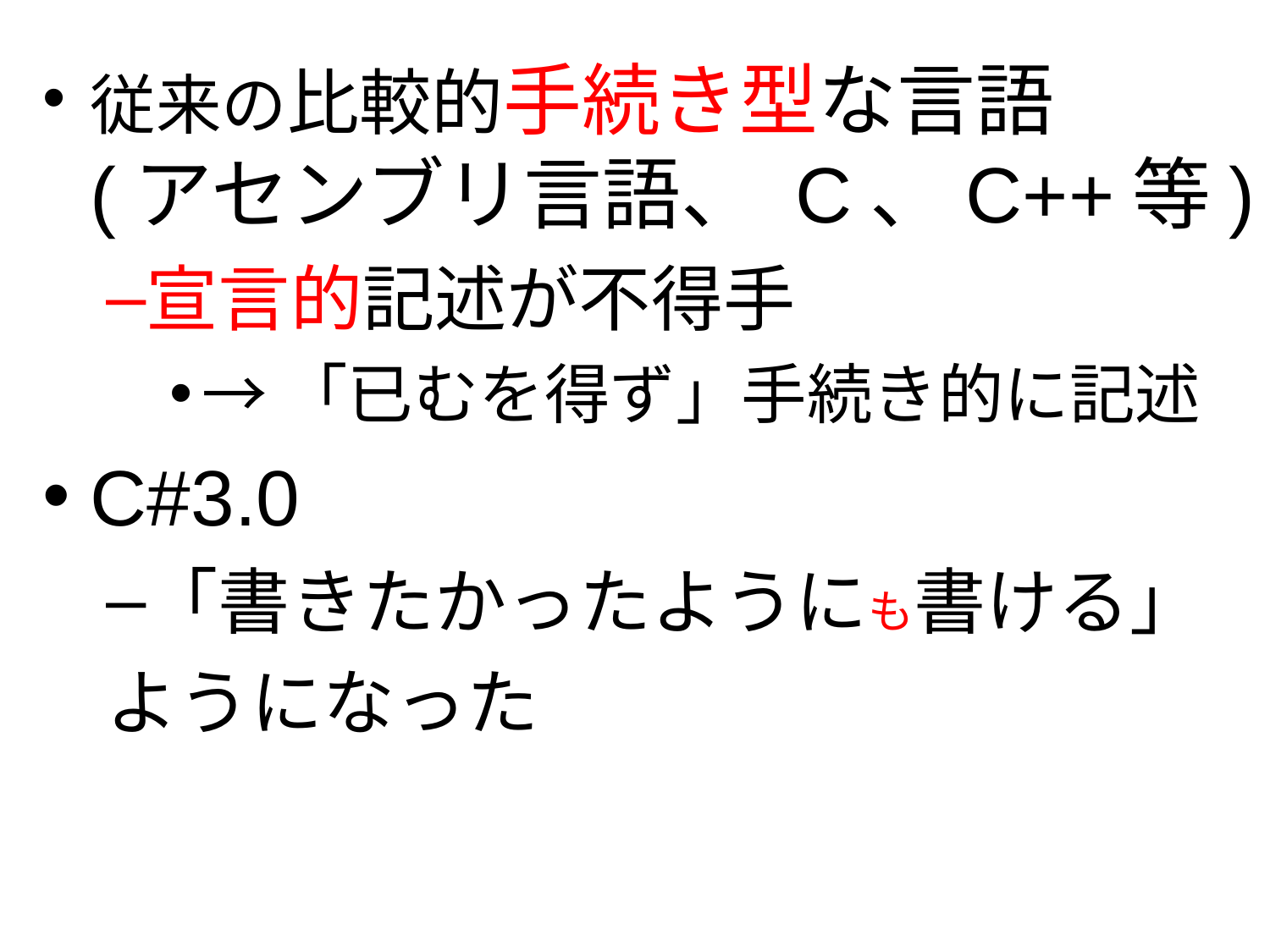

従来の比較的手続き型な言語
(アセンブリ言語、 C、C++等)
宣言的記述が不得手
→「已むを得ず」手続き的に記述
C#3.0
「書きたかったようにも書ける」
ようになった